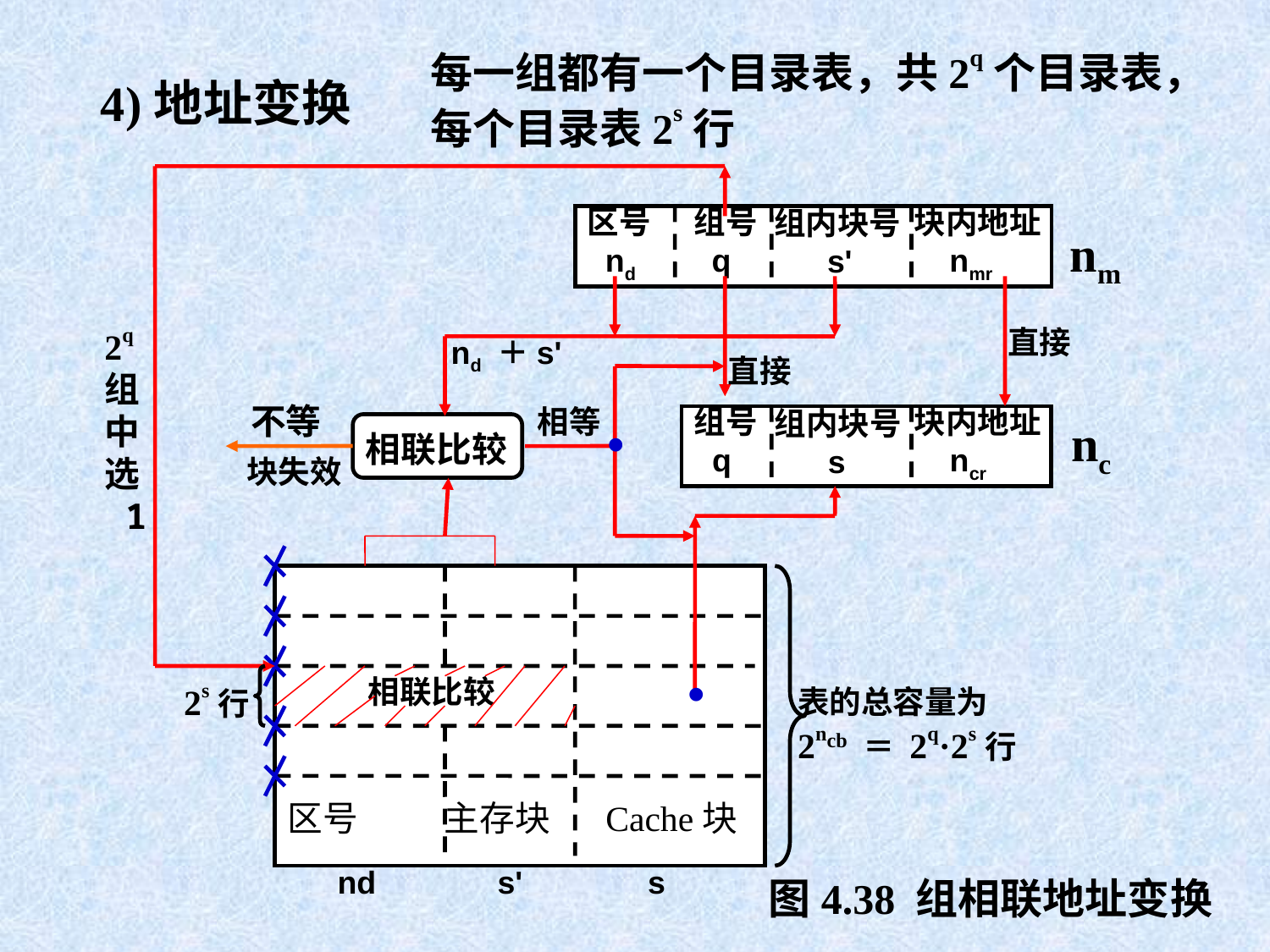

每一组都有一个目录表，共2q个目录表，
每个目录表2s行
  4)地址变换

区号
  nd
组号
  q
块内地址
    nmr
组内块号
      s'

nm

2q
组
中
选
 1
直接
nd ＋s'

直接

不等
相等
组号
  q
块内地址
    ncr
组内块号
      s
•

nc

相联比较

块失效

区号           主存块      Cache块

•

相联比较

2s行
表的总容量为
2ncb ＝ 2q·2s行

nd
s'
s
图4.38 组相联地址变换